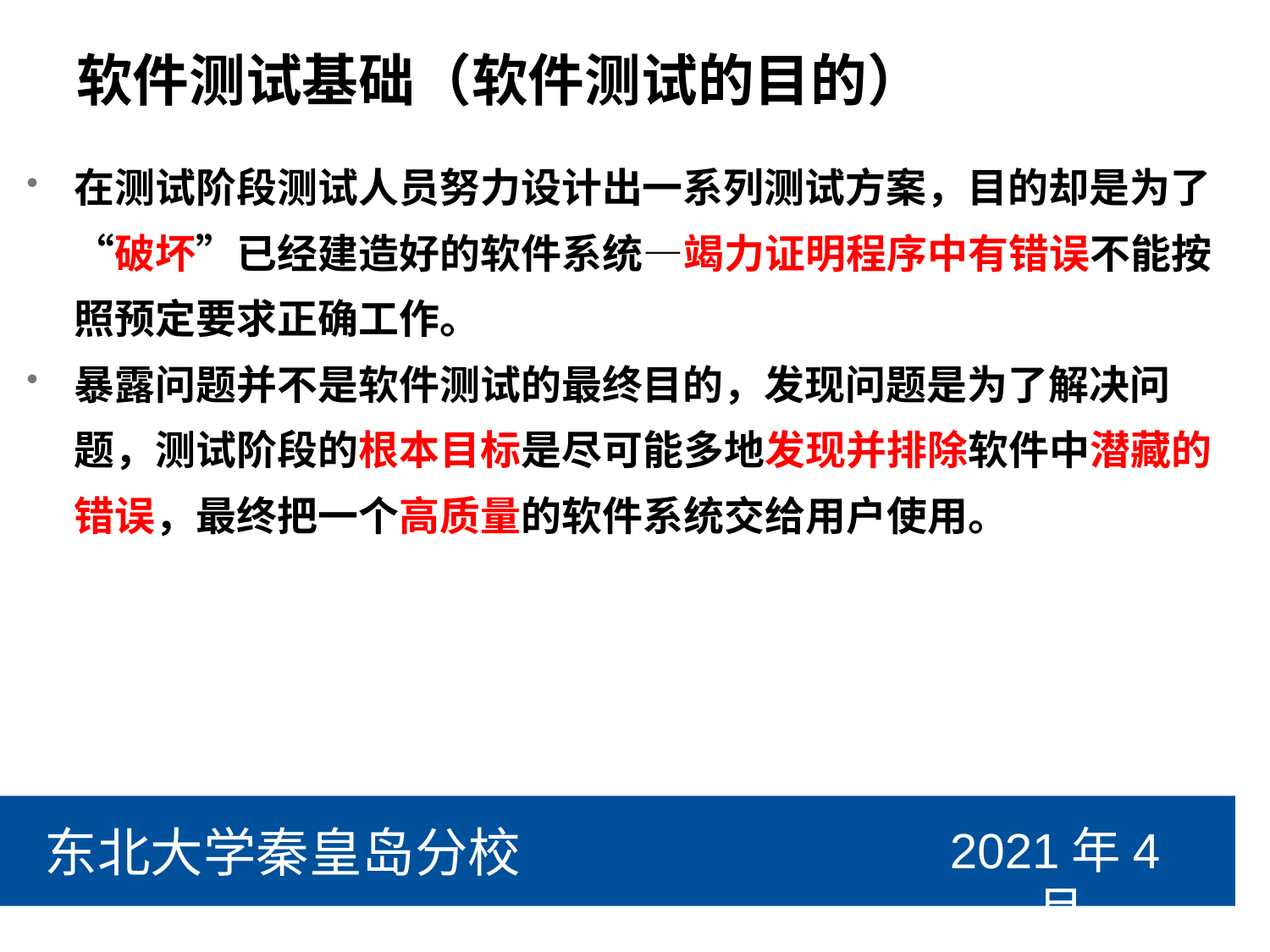

# 软件测试基础（软件测试的目的）
在测试阶段测试人员努力设计出一系列测试方案，目的却是为了“破坏”已经建造好的软件系统—竭力证明程序中有错误不能按照预定要求正确工作。
暴露问题并不是软件测试的最终目的，发现问题是为了解决问题，测试阶段的根本目标是尽可能多地发现并排除软件中潜藏的错误，最终把一个高质量的软件系统交给用户使用。